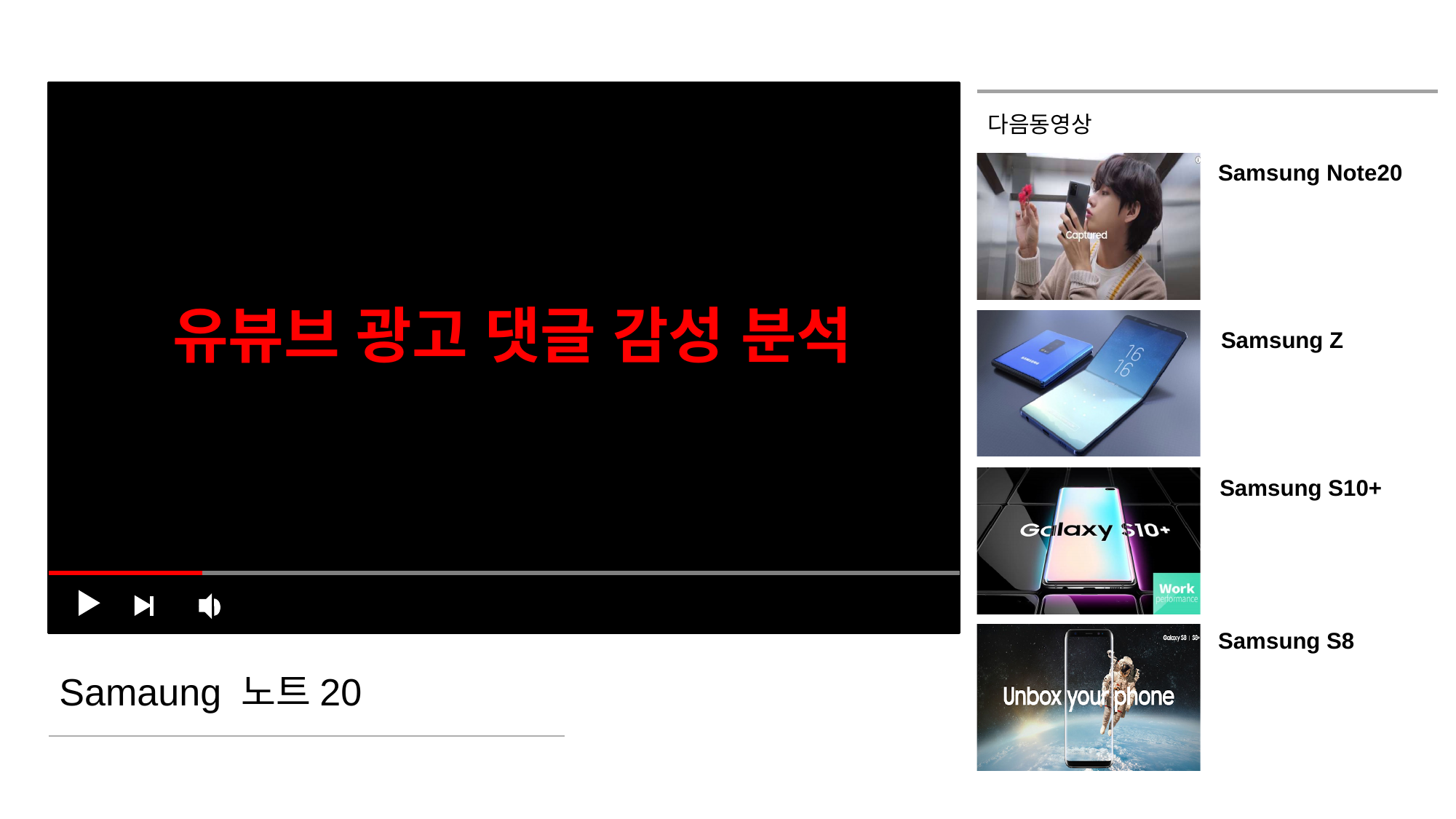

다음동영상

Samsung Note20
유뷰브 광고 댓글 감성 분석

Samsung Z

Samsung S10+

Samsung S8

Samaung 노트20